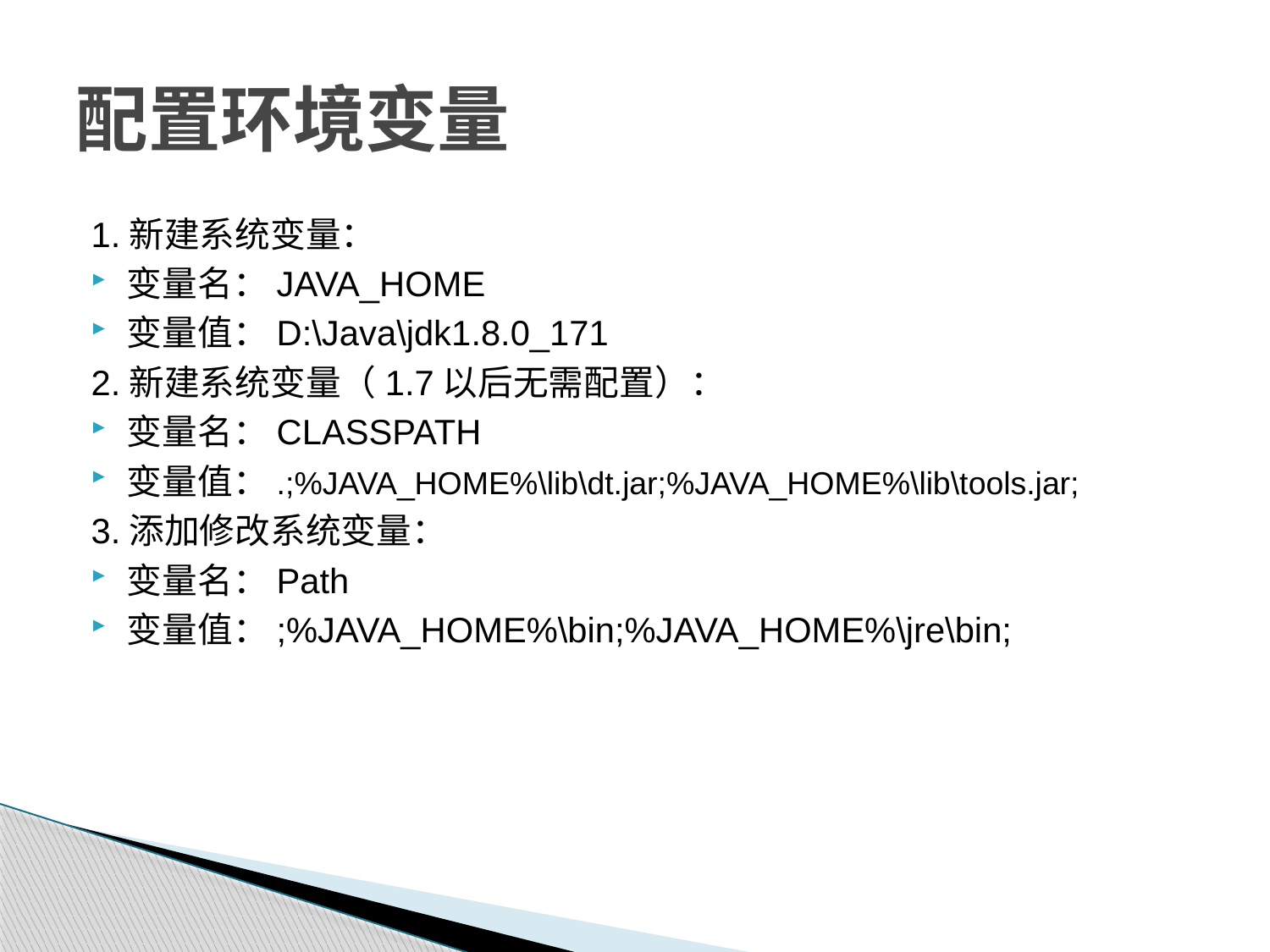

# 配置环境变量
1.新建系统变量：
变量名：JAVA_HOME
变量值：D:\Java\jdk1.8.0_171
2.新建系统变量（1.7以后无需配置）：
变量名：CLASSPATH
变量值：.;%JAVA_HOME%\lib\dt.jar;%JAVA_HOME%\lib\tools.jar;
3.添加修改系统变量：
变量名：Path
变量值：;%JAVA_HOME%\bin;%JAVA_HOME%\jre\bin;